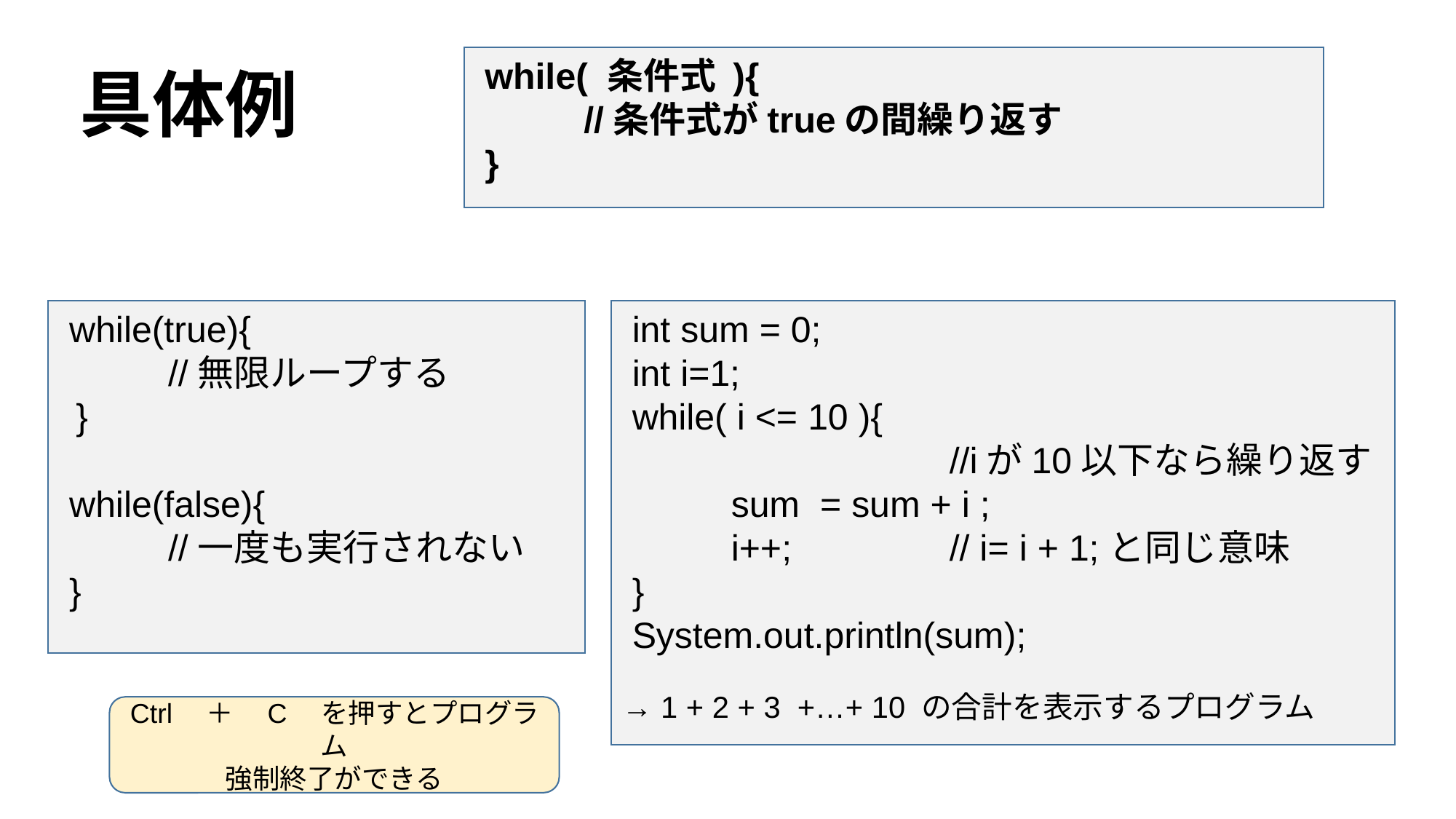

# 具体例
 while( 条件式 ){
	//条件式がtrueの間繰り返す
 }

 while(true){
	//無限ループする
 }

 while(false){
	//一度も実行されない
 }
 int sum = 0;
 int i=1;
 while( i <= 10 ){
			//iが10以下なら繰り返す
	sum  = sum + i ;
	i++;		// i= i + 1;と同じ意味
 }
 System.out.println(sum);

→ 1 + 2 + 3  +…+ 10 の合計を表示するプログラム
Ctrl　＋　C　を押すとプログラム
強制終了ができる